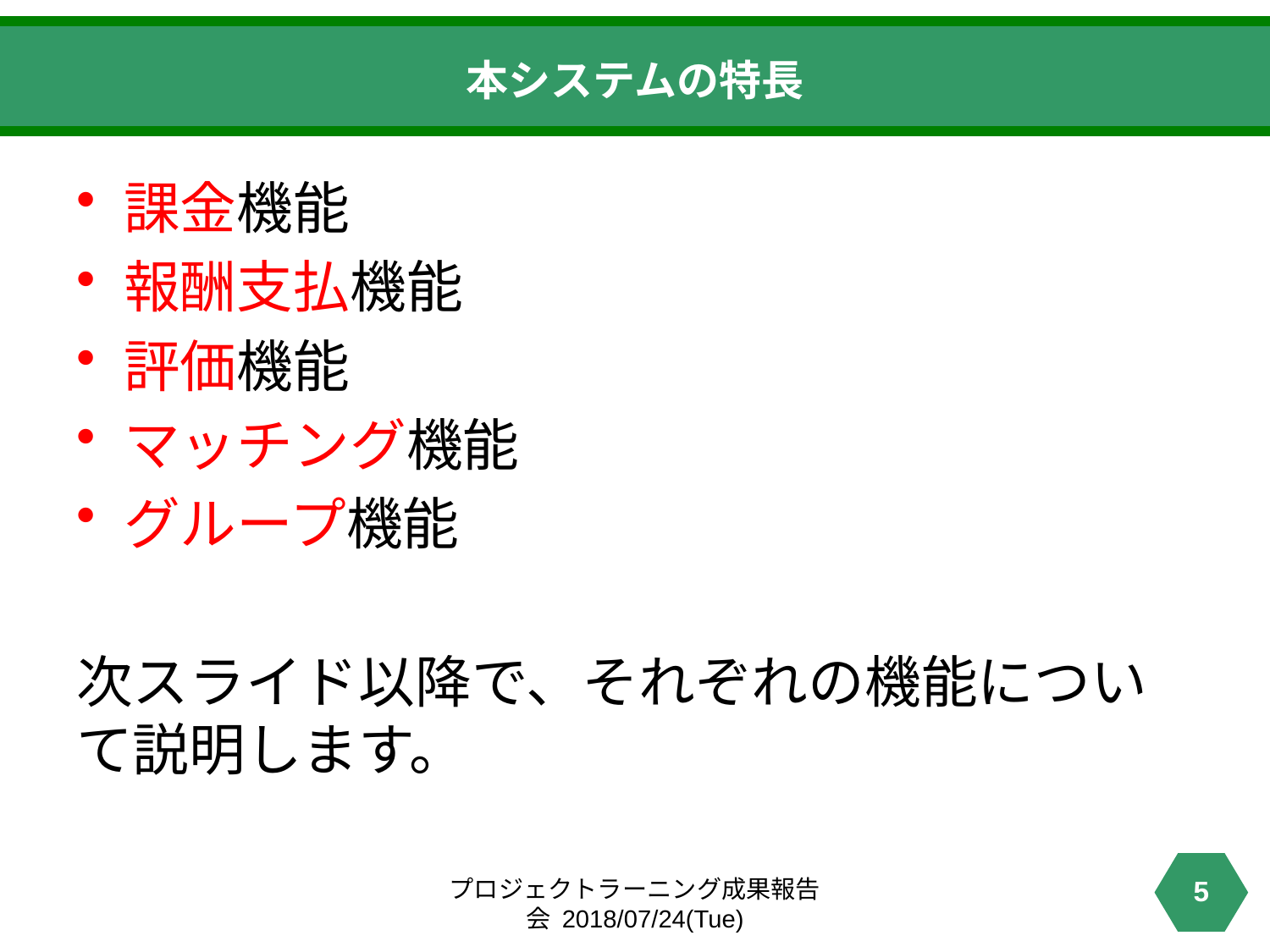

# 本システムの特長
課金機能
報酬支払機能
評価機能
マッチング機能
グループ機能

次スライド以降で、それぞれの機能について説明します。

プロジェクトラーニング成果報告会 2018/07/24(Tue)
5